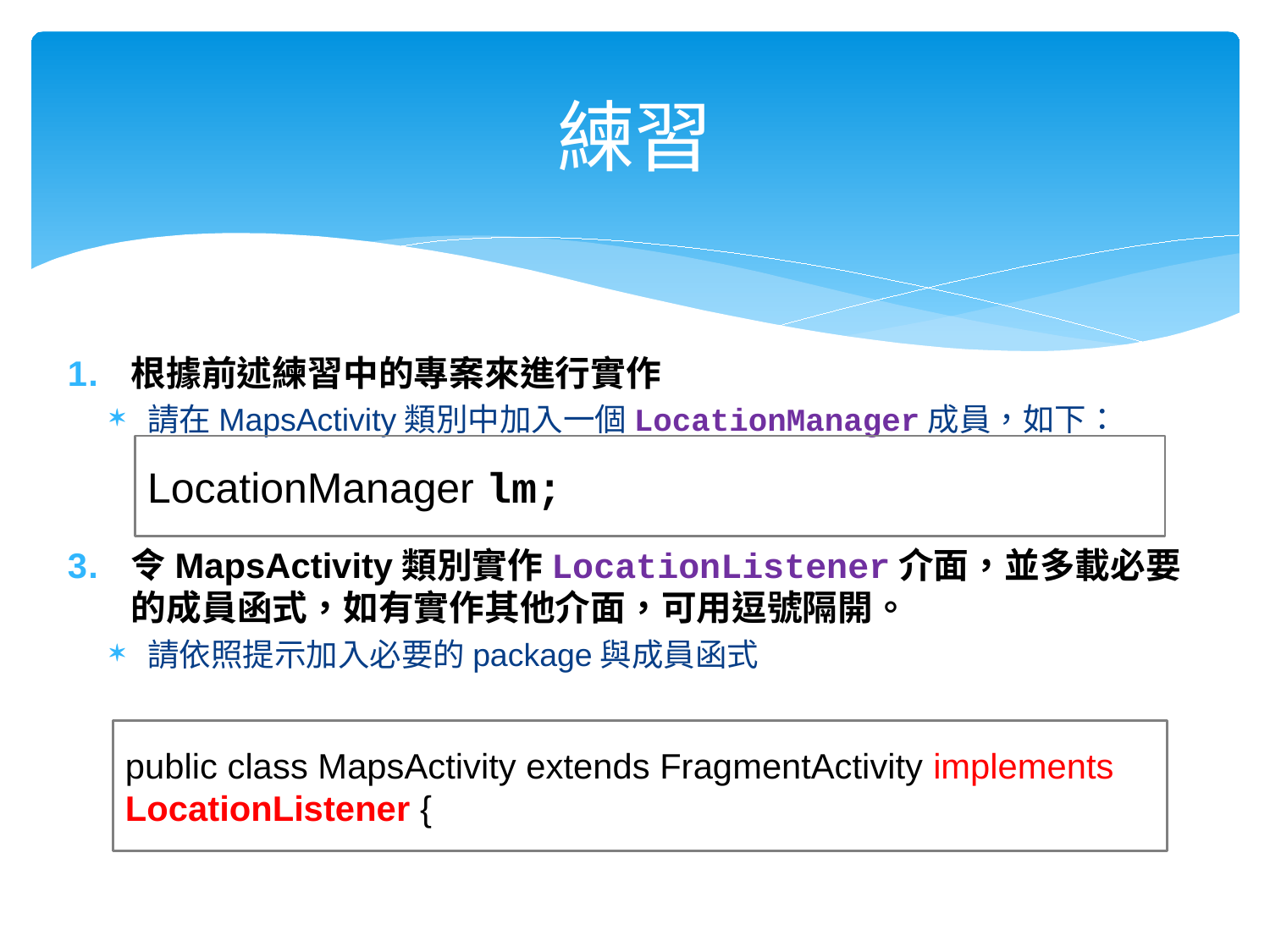

# 練習
根據前述練習中的專案來進行實作
請在MapsActivity類別中加入一個LocationManager成員，如下：

令MapsActivity類別實作LocationListener介面，並多載必要的成員函式，如有實作其他介面，可用逗號隔開。
請依照提示加入必要的package與成員函式
LocationManager lm;
public class MapsActivity extends FragmentActivity implements LocationListener {